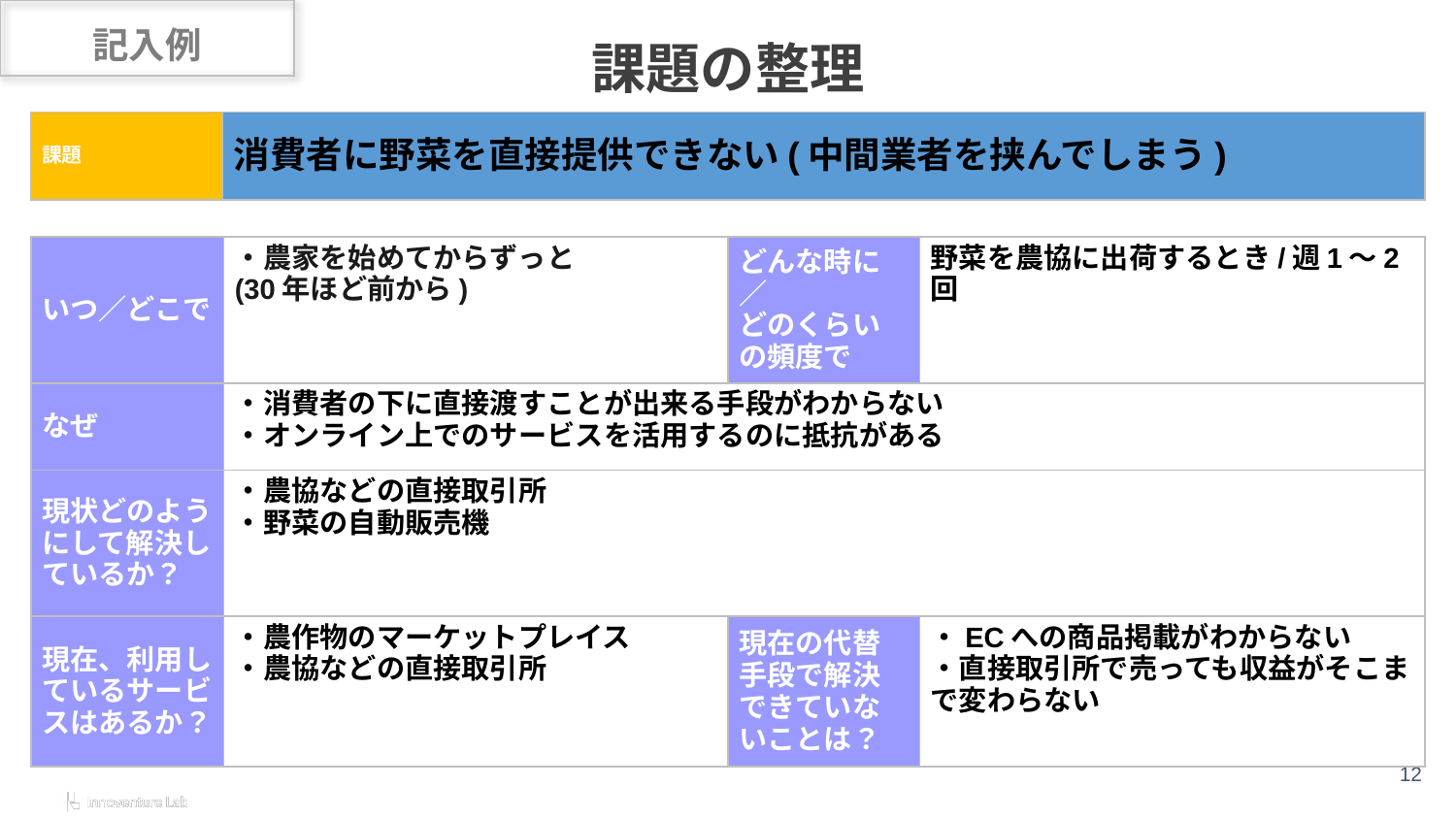

記入例
# 課題の整理
| 課題 | 消費者に野菜を直接提供できない(中間業者を挟んでしまう) |
| --- | --- |
| いつ／どこで | ・農家を始めてからずっと (30年ほど前から) | どんな時に／ どのくらいの頻度で | 野菜を農協に出荷するとき/週1～2回 |
| --- | --- | --- | --- |
| なぜ | ・消費者の下に直接渡すことが出来る手段がわからない ・オンライン上でのサービスを活用するのに抵抗がある |  |  |
| 現状どのようにして解決しているか？ | ・農協などの直接取引所 ・野菜の自動販売機 |  |  |
| 現在、利用しているサービスはあるか？ | ・農作物のマーケットプレイス ・農協などの直接取引所 | 現在の代替手段で解決できていないことは？ | ・ECへの商品掲載がわからない ・直接取引所で売っても収益がそこまで変わらない |
12